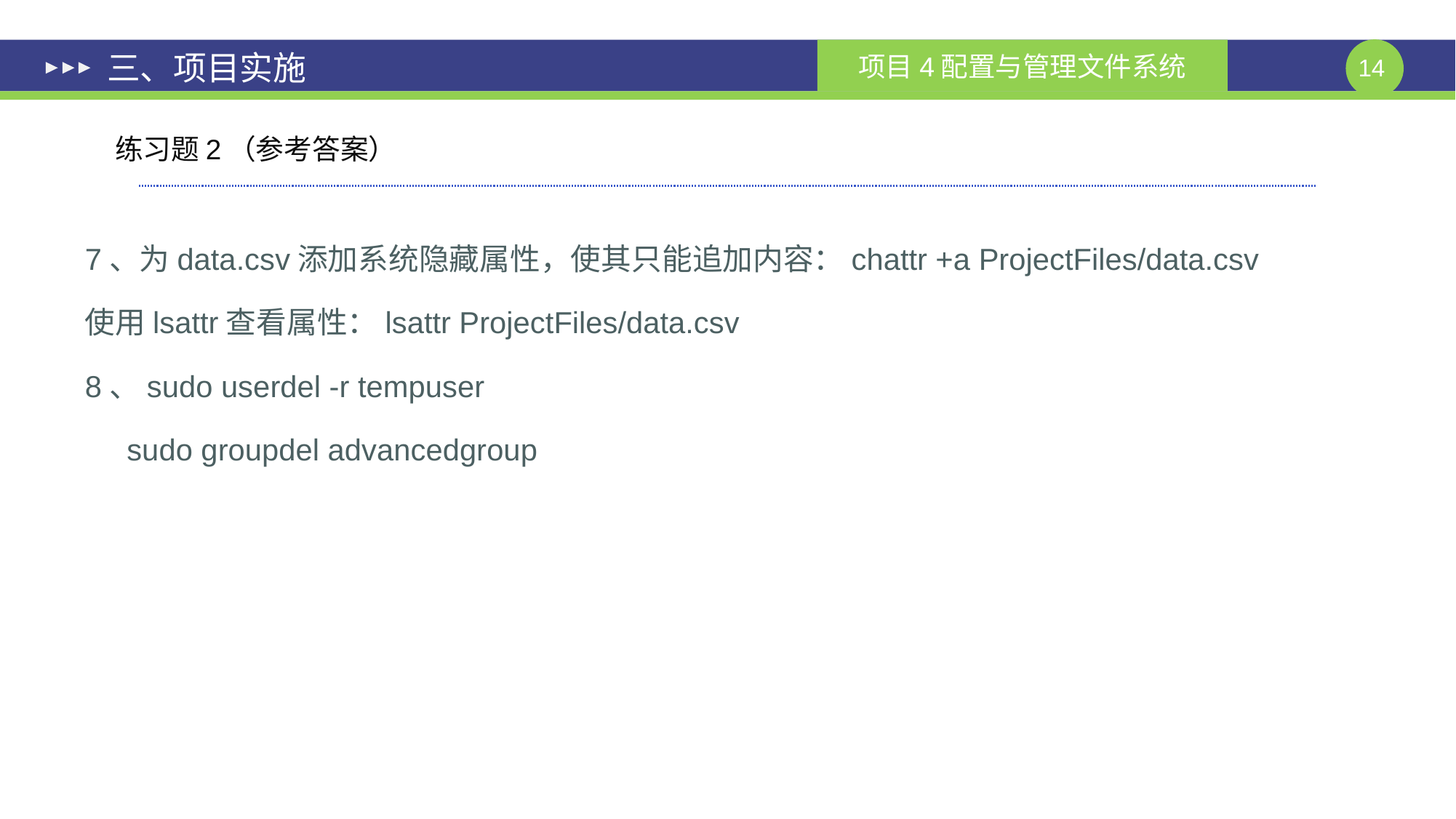

# 三、项目实施
练习题2（参考答案）

7、为data.csv添加系统隐藏属性，使其只能追加内容：chattr +a ProjectFiles/data.csv
使用lsattr查看属性：lsattr ProjectFiles/data.csv
8、sudo userdel -r tempuser
     sudo groupdel advancedgroup